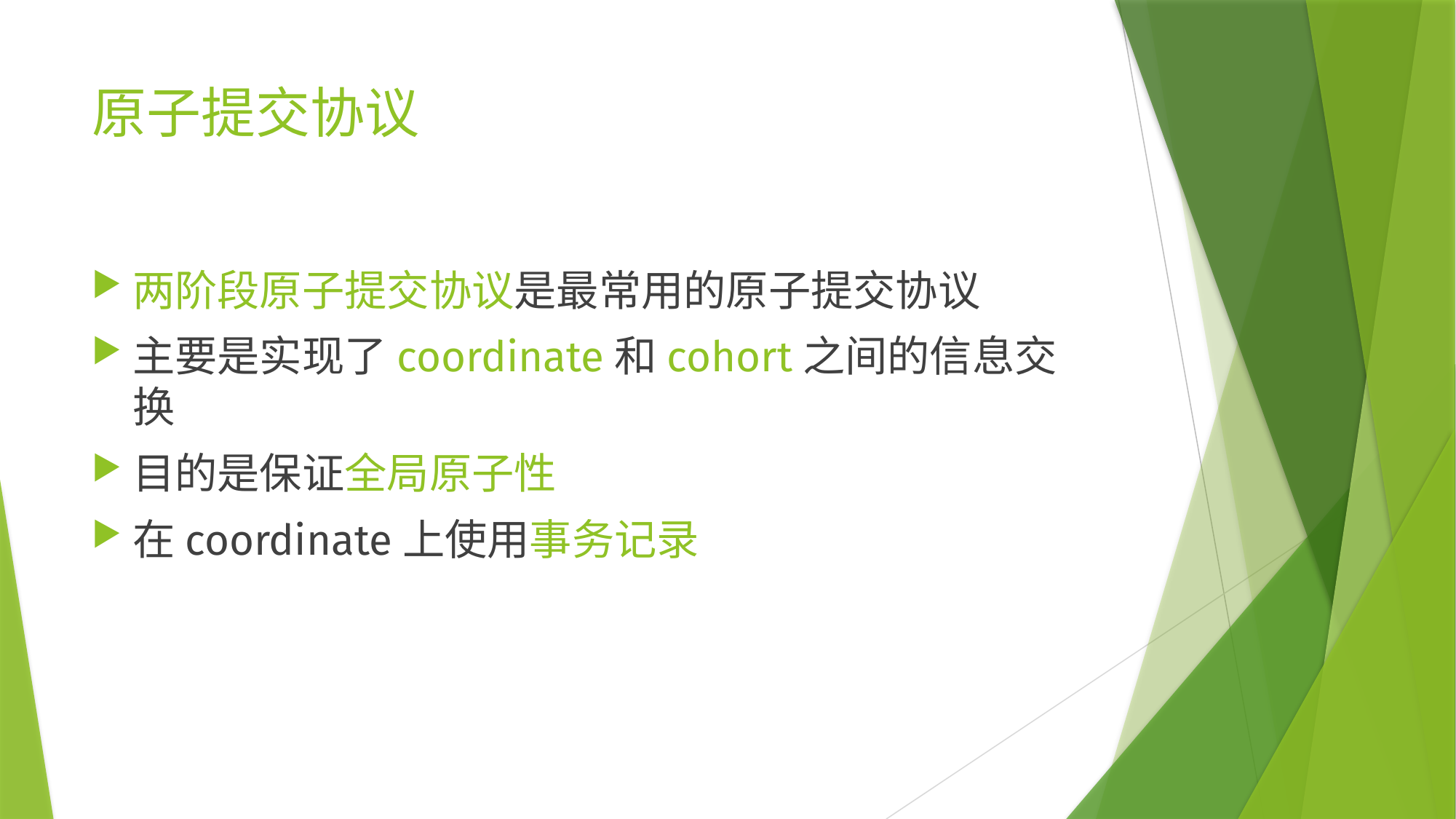

# 原子提交协议
两阶段原子提交协议是最常用的原子提交协议
主要是实现了coordinate和cohort之间的信息交换
目的是保证全局原子性
在coordinate上使用事务记录